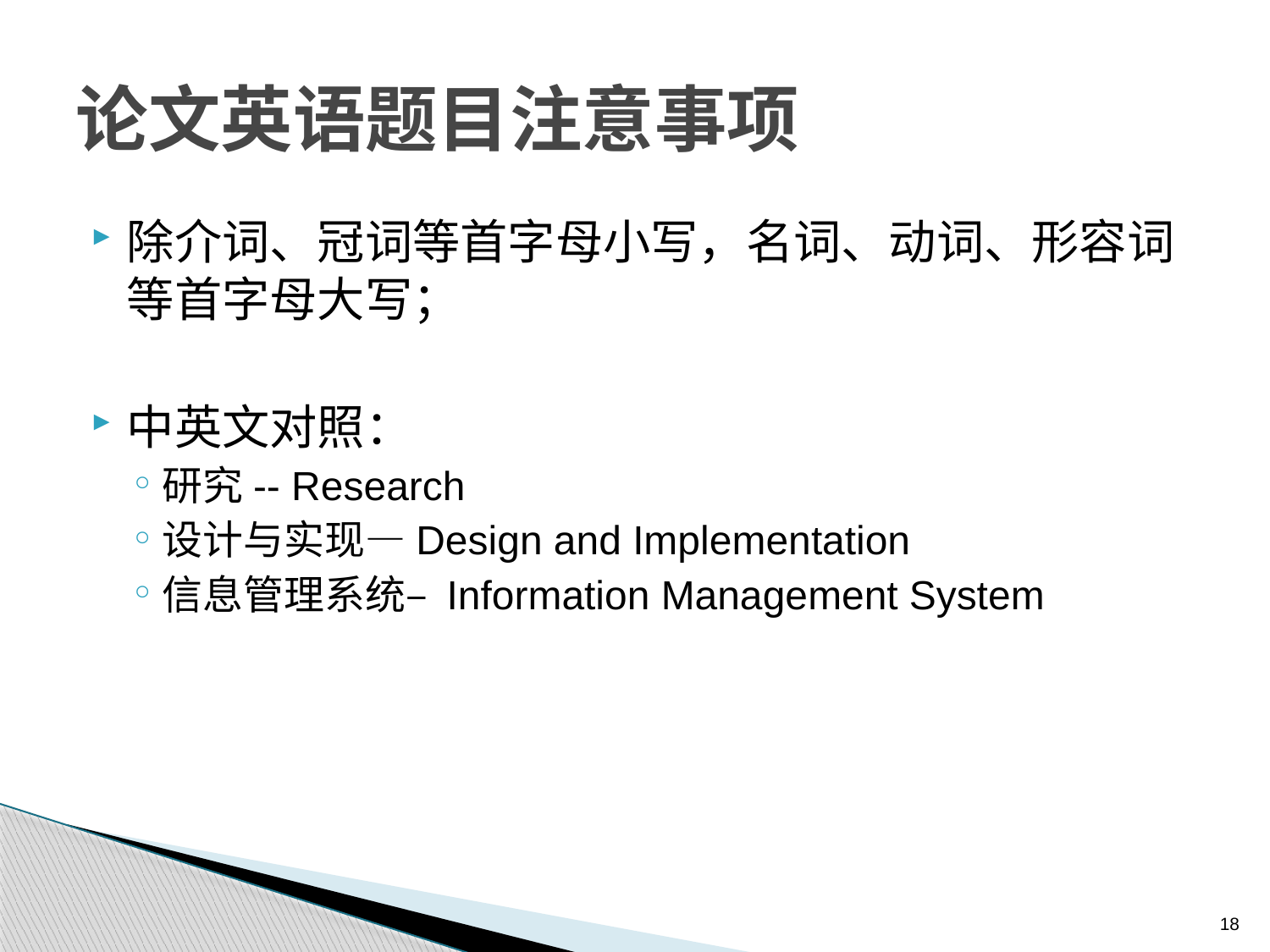

# 论文英语题目注意事项
除介词、冠词等首字母小写，名词、动词、形容词等首字母大写；

中英文对照：
研究-- Research
设计与实现—Design and Implementation
信息管理系统– Information Management System

18